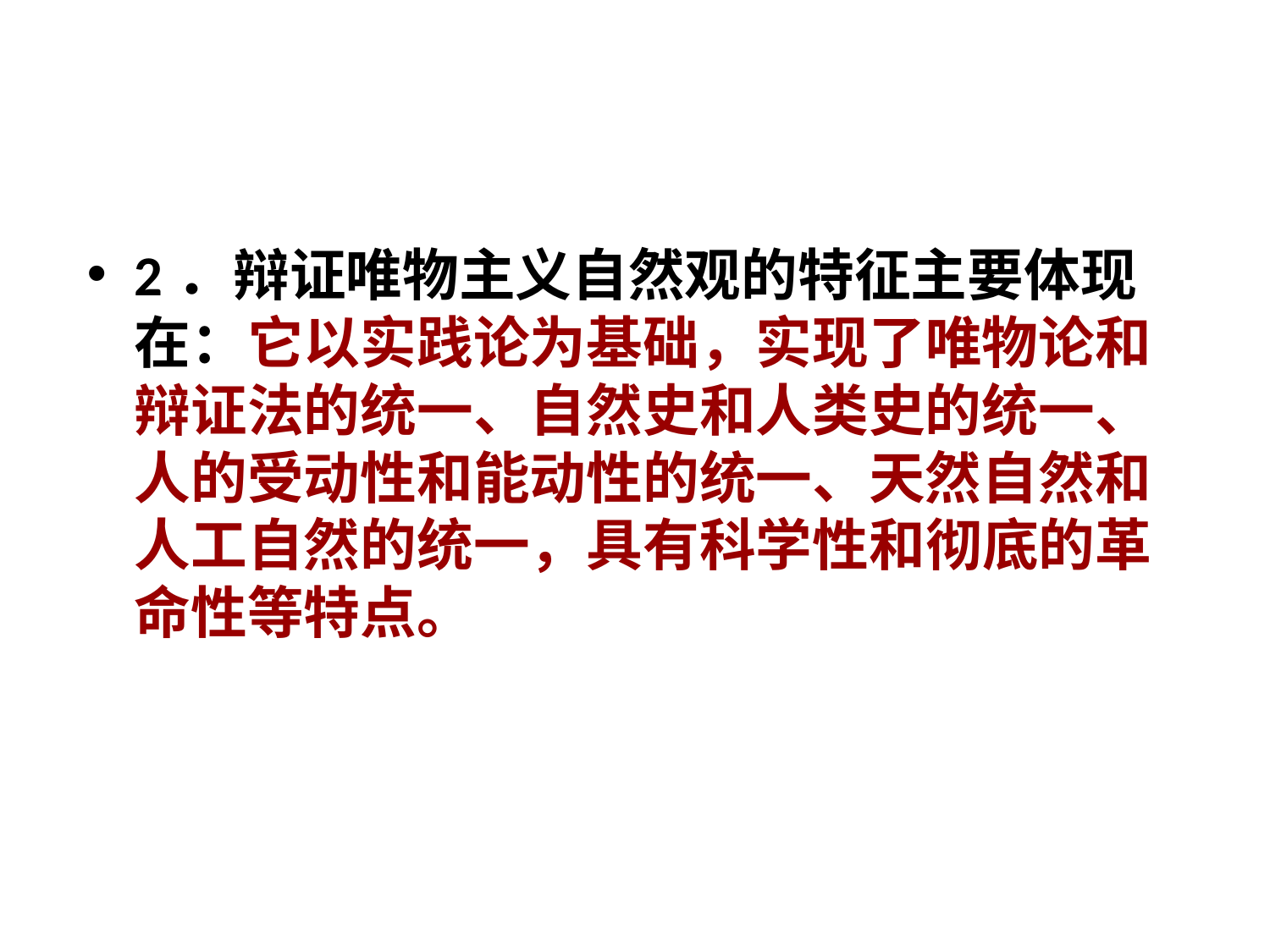

2．辩证唯物主义自然观的特征主要体现在：它以实践论为基础，实现了唯物论和辩证法的统一、自然史和人类史的统一、人的受动性和能动性的统一、天然自然和人工自然的统一，具有科学性和彻底的革命性等特点。